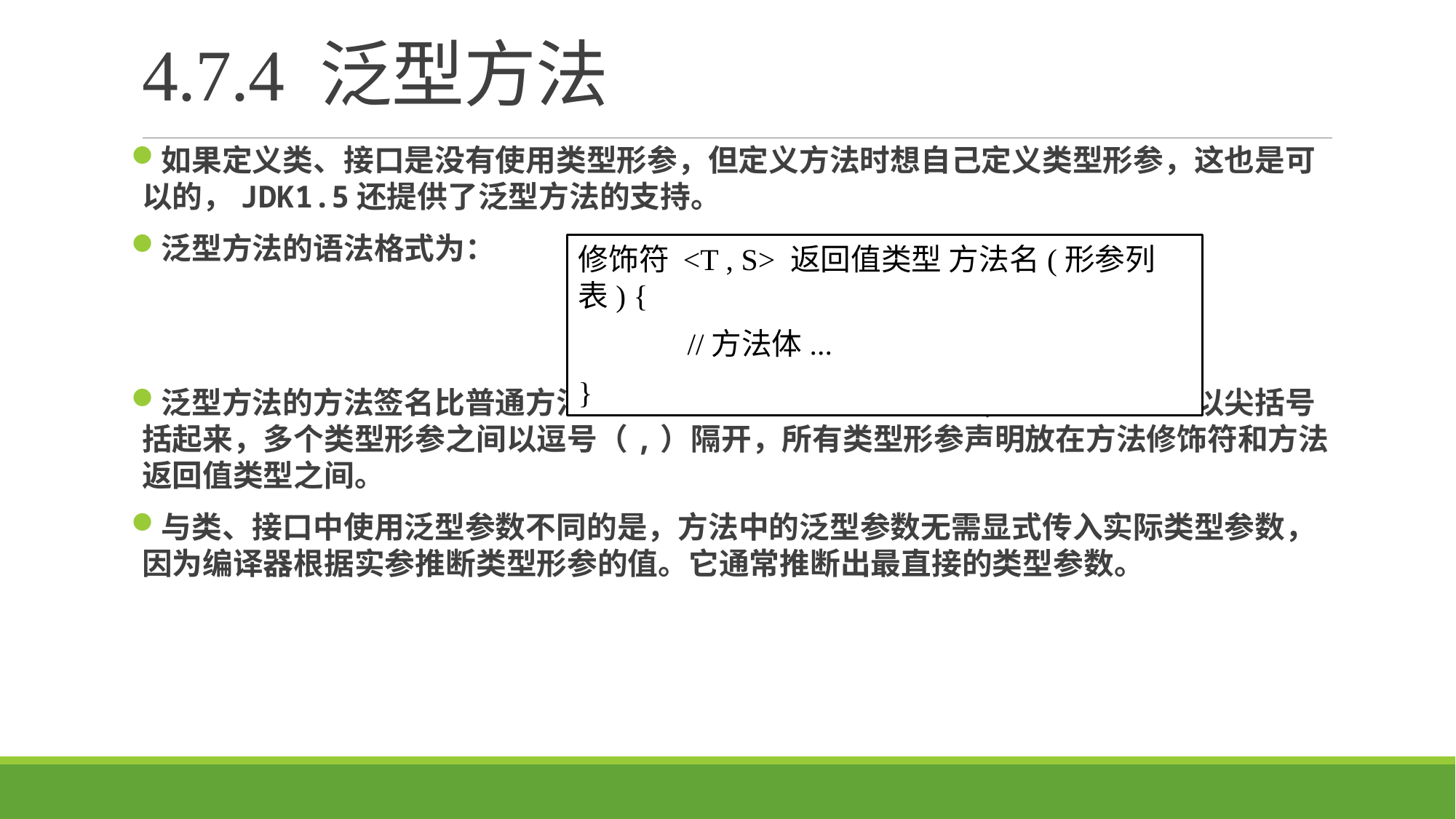

# 4.7.4 泛型方法
如果定义类、接口是没有使用类型形参，但定义方法时想自己定义类型形参，这也是可以的，JDK1.5还提供了泛型方法的支持。
泛型方法的语法格式为：

泛型方法的方法签名比普通方法的方法签名多了类型形参声明，类型形参声明以尖括号括起来，多个类型形参之间以逗号（,）隔开，所有类型形参声明放在方法修饰符和方法返回值类型之间。
与类、接口中使用泛型参数不同的是，方法中的泛型参数无需显式传入实际类型参数，因为编译器根据实参推断类型形参的值。它通常推断出最直接的类型参数。

修饰符 <T , S> 返回值类型 方法名(形参列表) {
	//方法体...
}